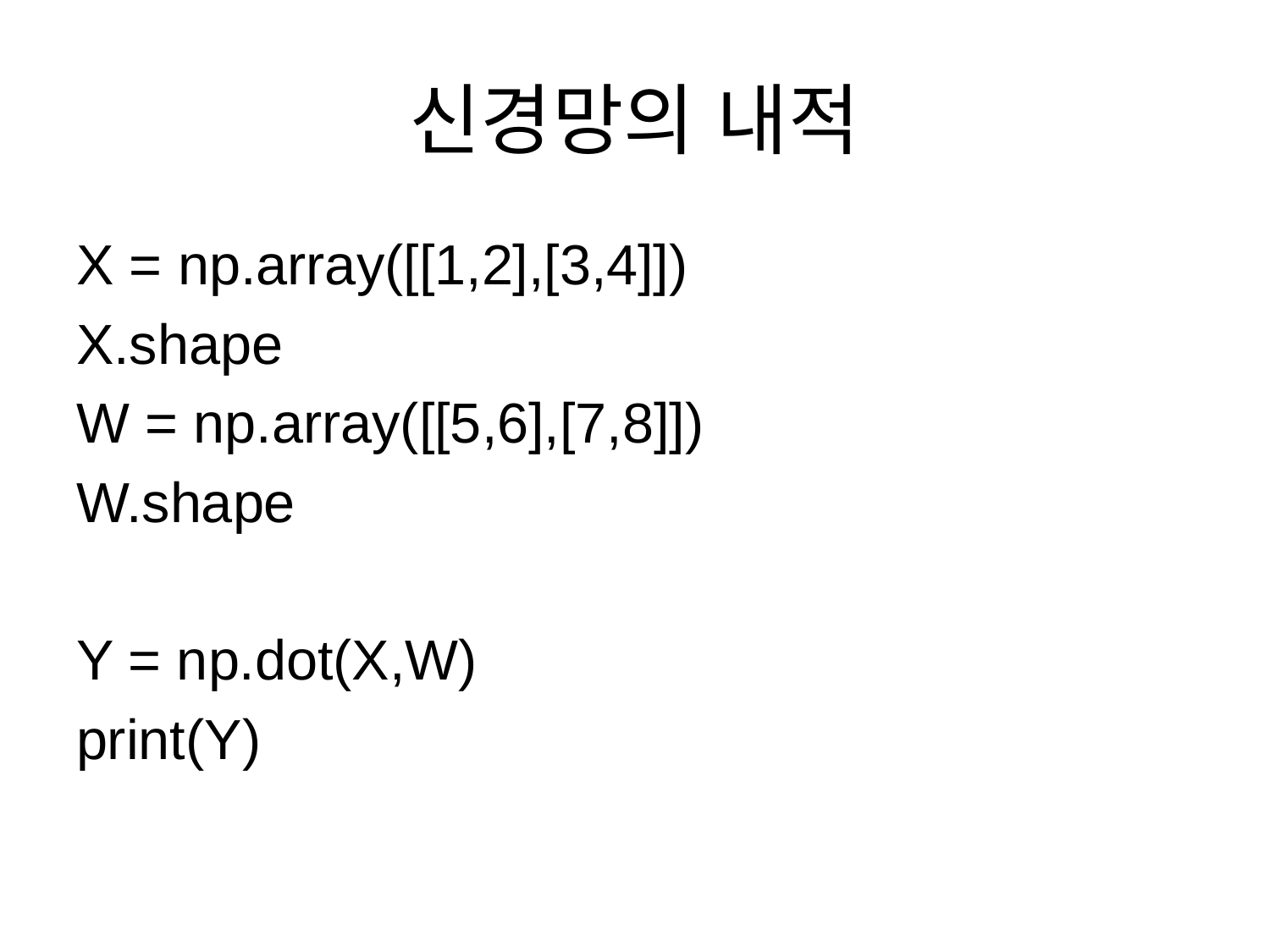

# 신경망의 내적
X = np.array([[1,2],[3,4]])
X.shape
W = np.array([[5,6],[7,8]])
W.shape

Y = np.dot(X,W)
print(Y)